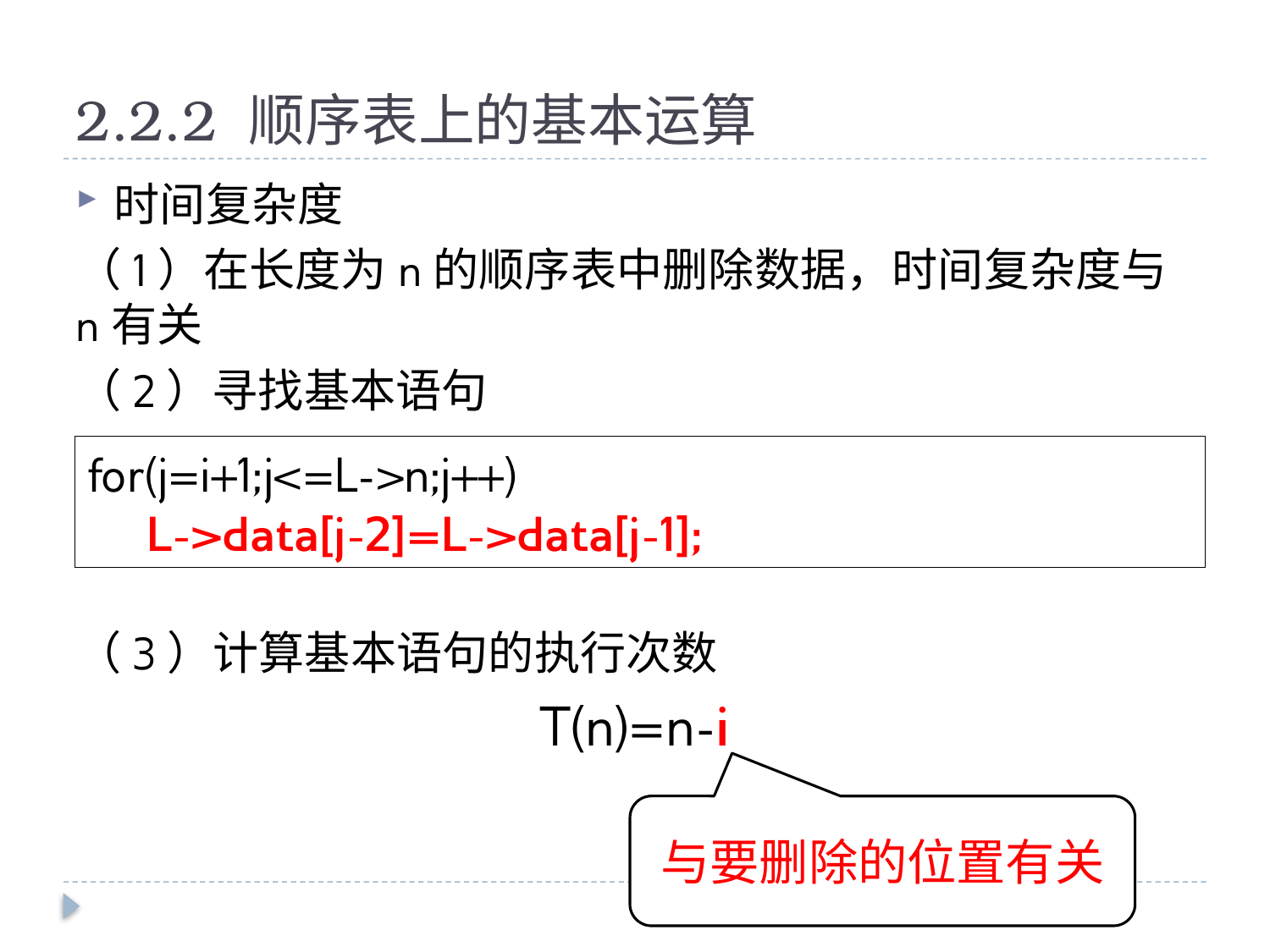

# 2.2.2 顺序表上的基本运算
时间复杂度
（1）在长度为n的顺序表中删除数据，时间复杂度与n有关
（2）寻找基本语句

（3）计算基本语句的执行次数
T(n)=n-i
for(j=i+1;j<=L−>n;j++)
    L−>data[j−2]=L−>data[j−1];
与要删除的位置有关